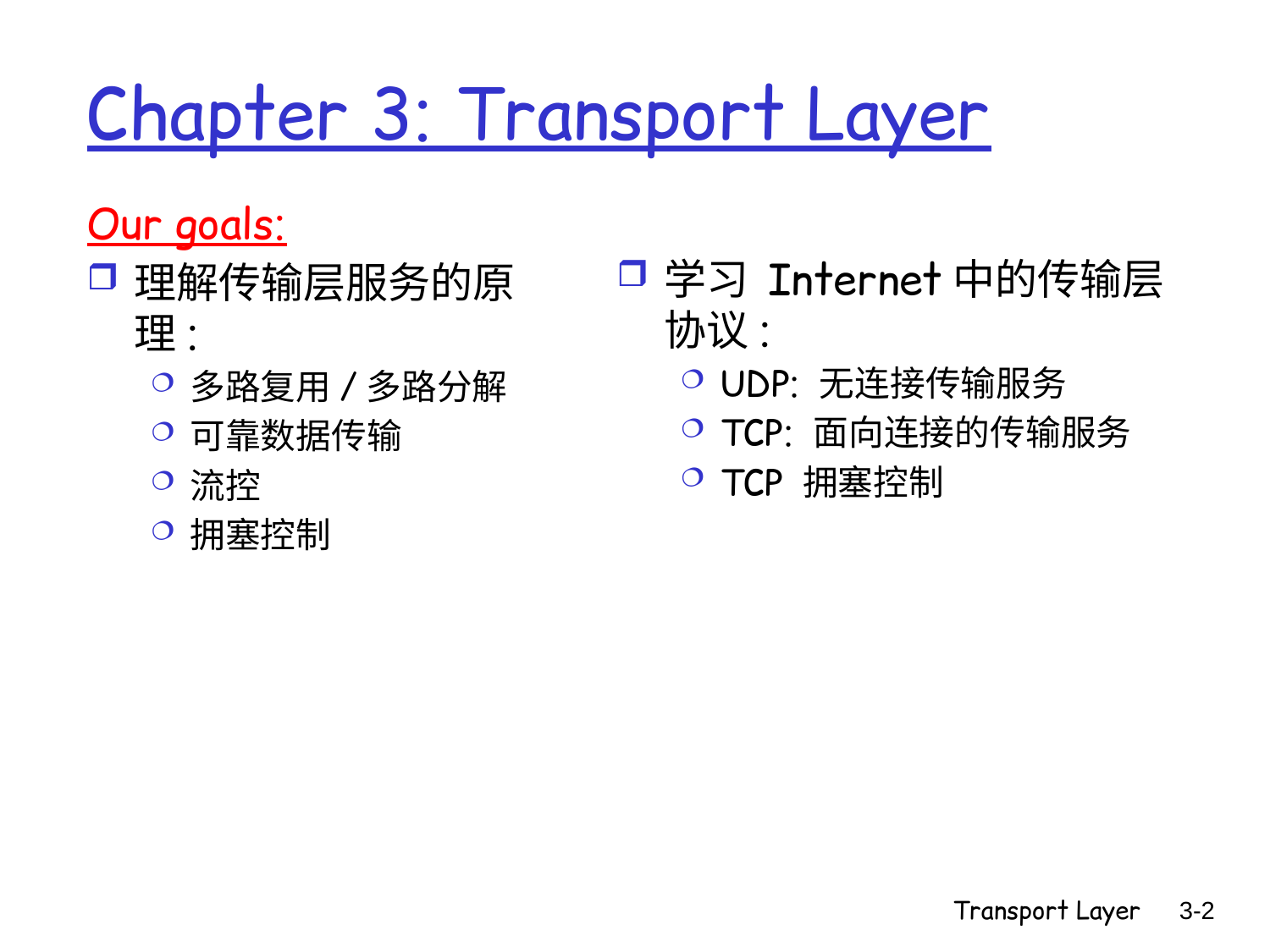

# Chapter 3: Transport Layer

学习 Internet中的传输层协议:
UDP: 无连接传输服务
TCP: 面向连接的传输服务
TCP 拥塞控制

Our goals:
理解传输层服务的原理:
多路复用/多路分解
可靠数据传输
流控
拥塞控制
Transport Layer
3-2